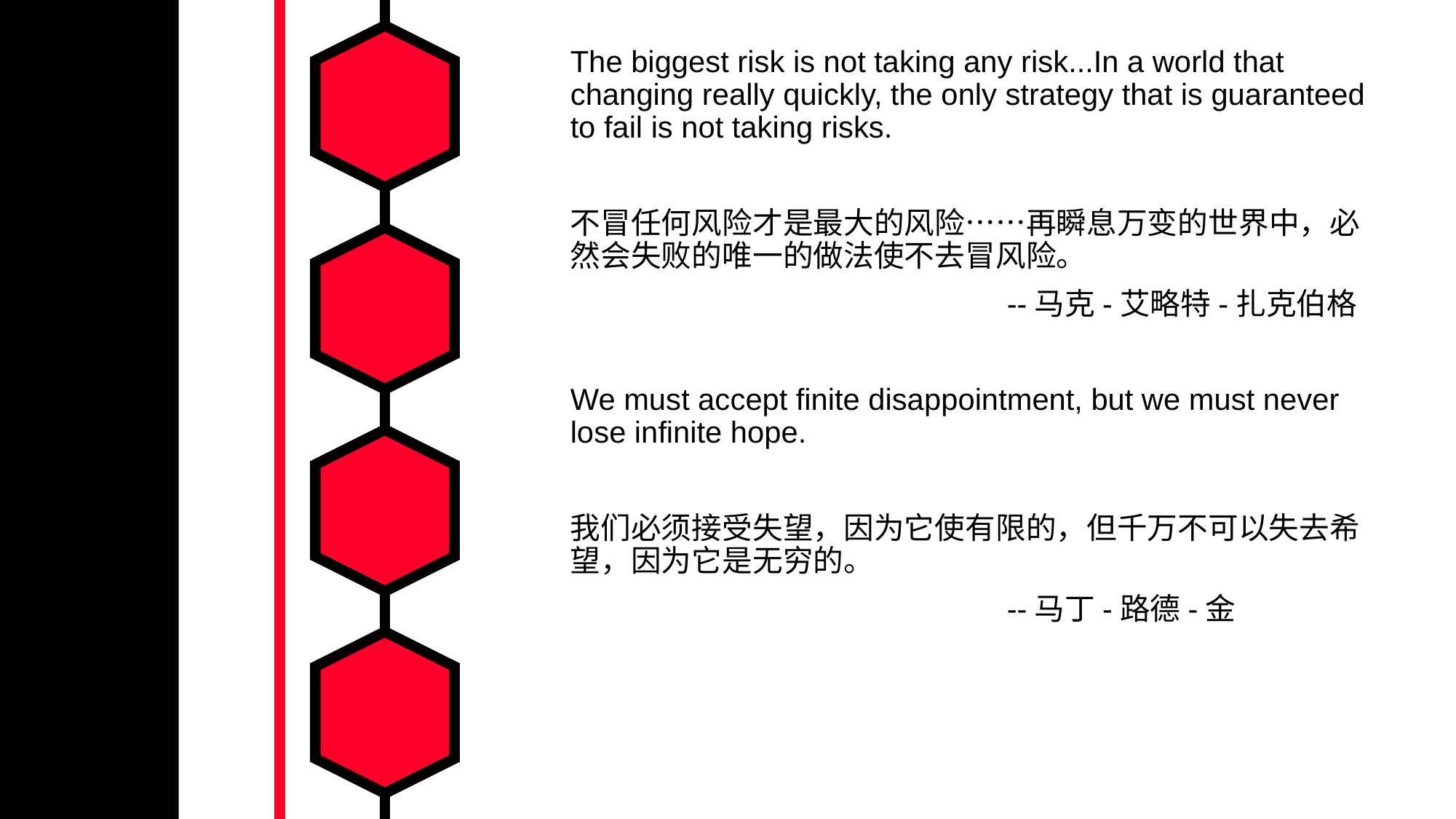

#
The biggest risk is not taking any risk...In a world that changing really quickly, the only strategy that is guaranteed to fail is not taking risks.

不冒任何风险才是最大的风险……再瞬息万变的世界中，必然会失败的唯一的做法使不去冒风险。
				--马克-艾略特-扎克伯格

We must accept finite disappointment, but we must never lose infinite hope.

我们必须接受失望，因为它使有限的，但千万不可以失去希望，因为它是无穷的。
				--马丁-路德-金